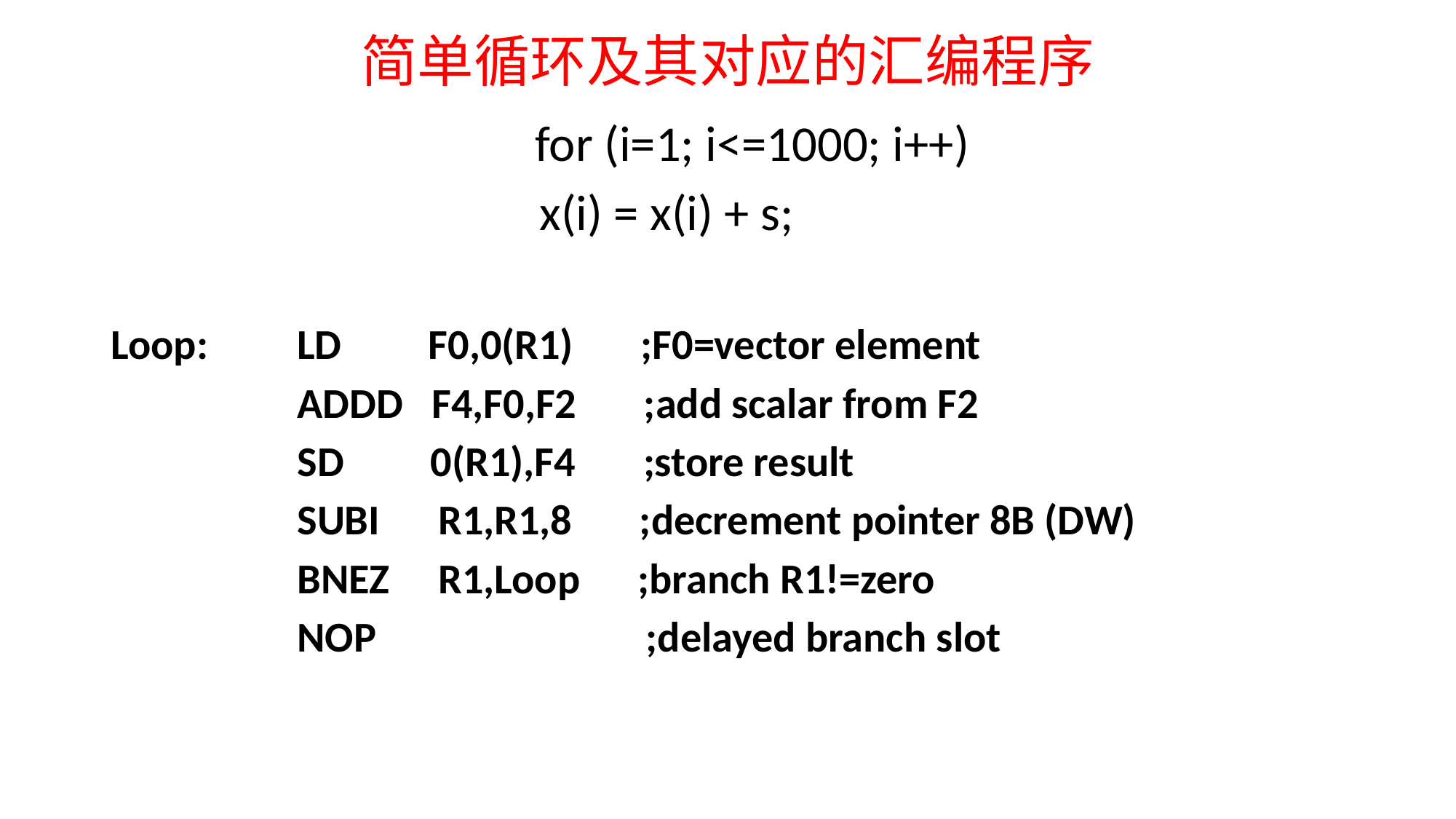

# 简单循环及其对应的汇编程序
                                            for (i=1; i<=1000; i++)
                                      x(i) = x(i) + s;

Loop:	        LD         F0,0(R1)       ;F0=vector element
 	        ADDD   F4,F0,F2       ;add scalar from F2
 	        SD         0(R1),F4       ;store result
 	        SUBI	R1,R1,8       ;decrement pointer 8B (DW)
 	        BNEZ	R1,Loop      ;branch R1!=zero
 	        NOP                            ;delayed branch slot